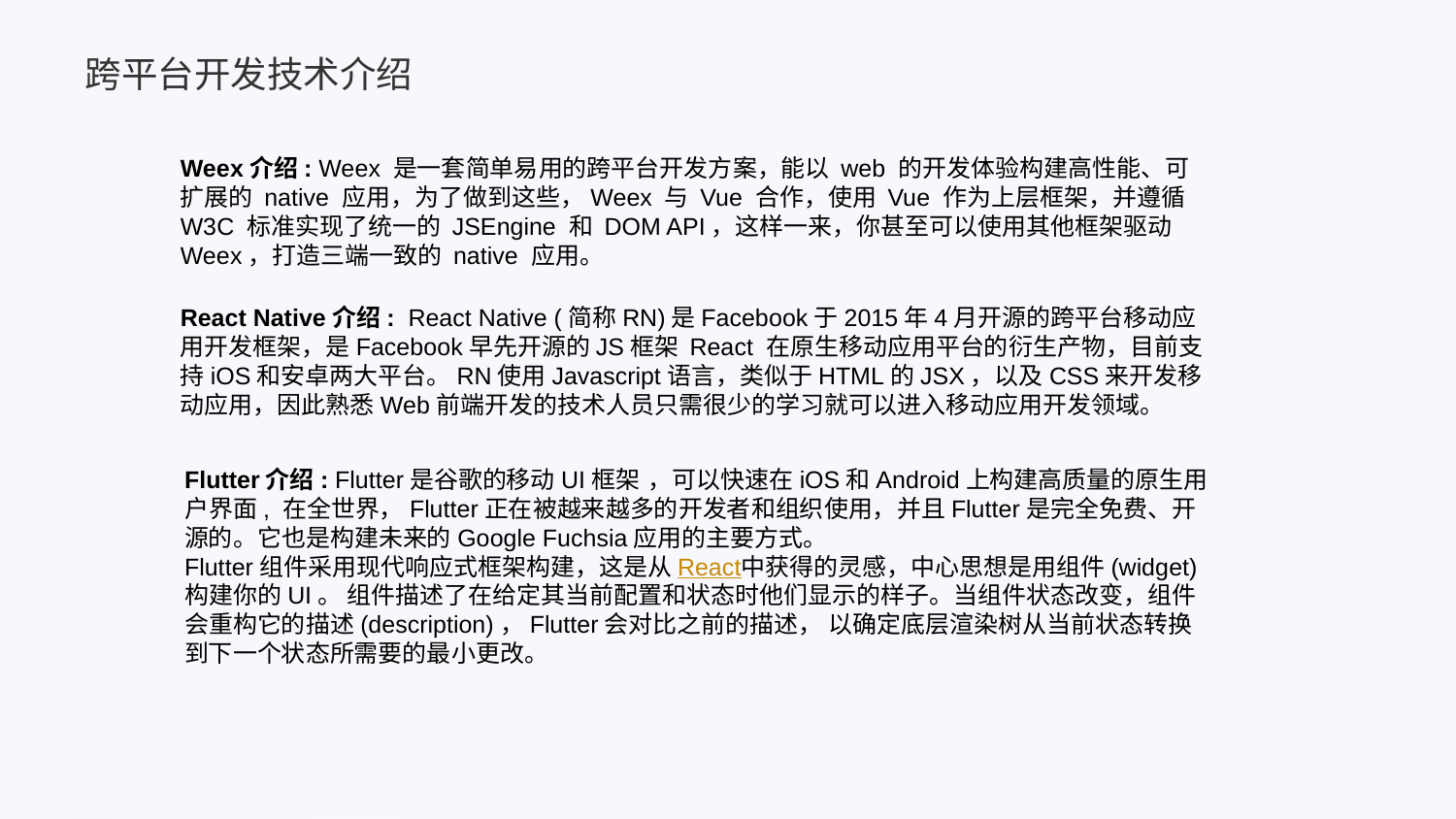

跨平台开发技术介绍
Weex介绍: Weex 是一套简单易用的跨平台开发方案，能以 web 的开发体验构建高性能、可扩展的 native 应用，为了做到这些，Weex 与 Vue 合作，使用 Vue 作为上层框架，并遵循 W3C 标准实现了统一的 JSEngine 和 DOM API，这样一来，你甚至可以使用其他框架驱动 Weex，打造三端一致的 native 应用。
React Native介绍:  React Native (简称RN)是Facebook于2015年4月开源的跨平台移动应用开发框架，是Facebook早先开源的JS框架 React 在原生移动应用平台的衍生产物，目前支持iOS和安卓两大平台。RN使用Javascript语言，类似于HTML的JSX，以及CSS来开发移动应用，因此熟悉Web前端开发的技术人员只需很少的学习就可以进入移动应用开发领域。
Flutter介绍: Flutter是谷歌的移动UI框架  ，可以快速在iOS和Android上构建高质量的原生用户界面, 在全世界，Flutter正在被越来越多的开发者和组织使用，并且Flutter是完全免费、开源的。它也是构建未来的Google Fuchsia应用的主要方式。
Flutter组件采用现代响应式框架构建，这是从React中获得的灵感，中心思想是用组件(widget)构建你的UI。 组件描述了在给定其当前配置和状态时他们显示的样子。当组件状态改变，组件会重构它的描述(description)，Flutter会对比之前的描述， 以确定底层渲染树从当前状态转换到下一个状态所需要的最小更改。